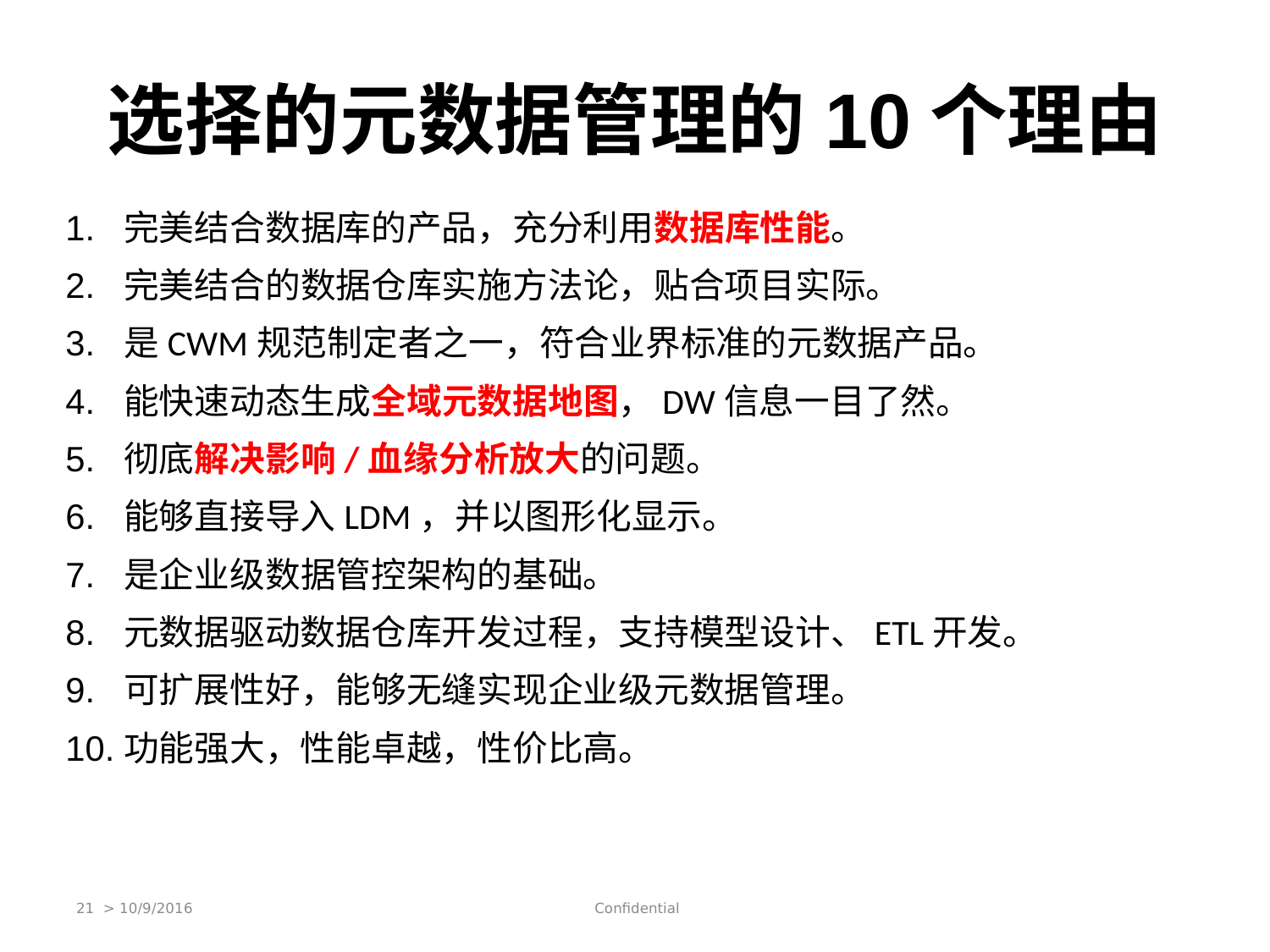

# 选择的元数据管理的10个理由
完美结合数据库的产品，充分利用数据库性能。
完美结合的数据仓库实施方法论，贴合项目实际。
是CWM规范制定者之一，符合业界标准的元数据产品。
能快速动态生成全域元数据地图，DW信息一目了然。
彻底解决影响/血缘分析放大的问题。
能够直接导入LDM，并以图形化显示。
是企业级数据管控架构的基础。
元数据驱动数据仓库开发过程，支持模型设计、ETL开发。
可扩展性好，能够无缝实现企业级元数据管理。
功能强大，性能卓越，性价比高。
21  > 10/9/2016
 Confidential